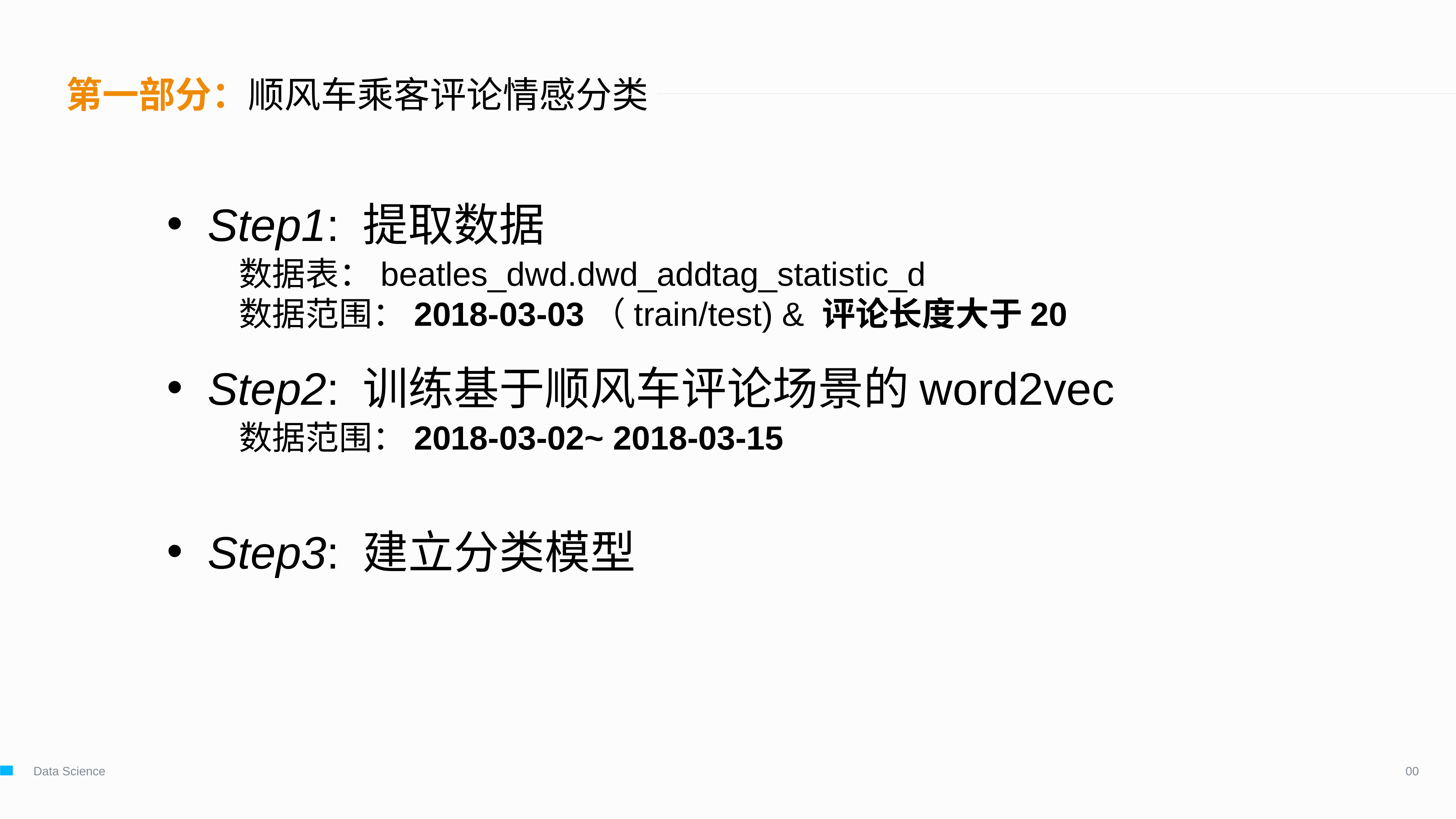

第一部分：顺风车乘客评论情感分类
Step1: 提取数据

Step2: 训练基于顺风车评论场景的word2vec

Step3: 建立分类模型
数据表：beatles_dwd.dwd_addtag_statistic_d
数据范围：2018-03-03（train/test) & 评论长度大于20
数据范围：2018-03-02~ 2018-03-15
00